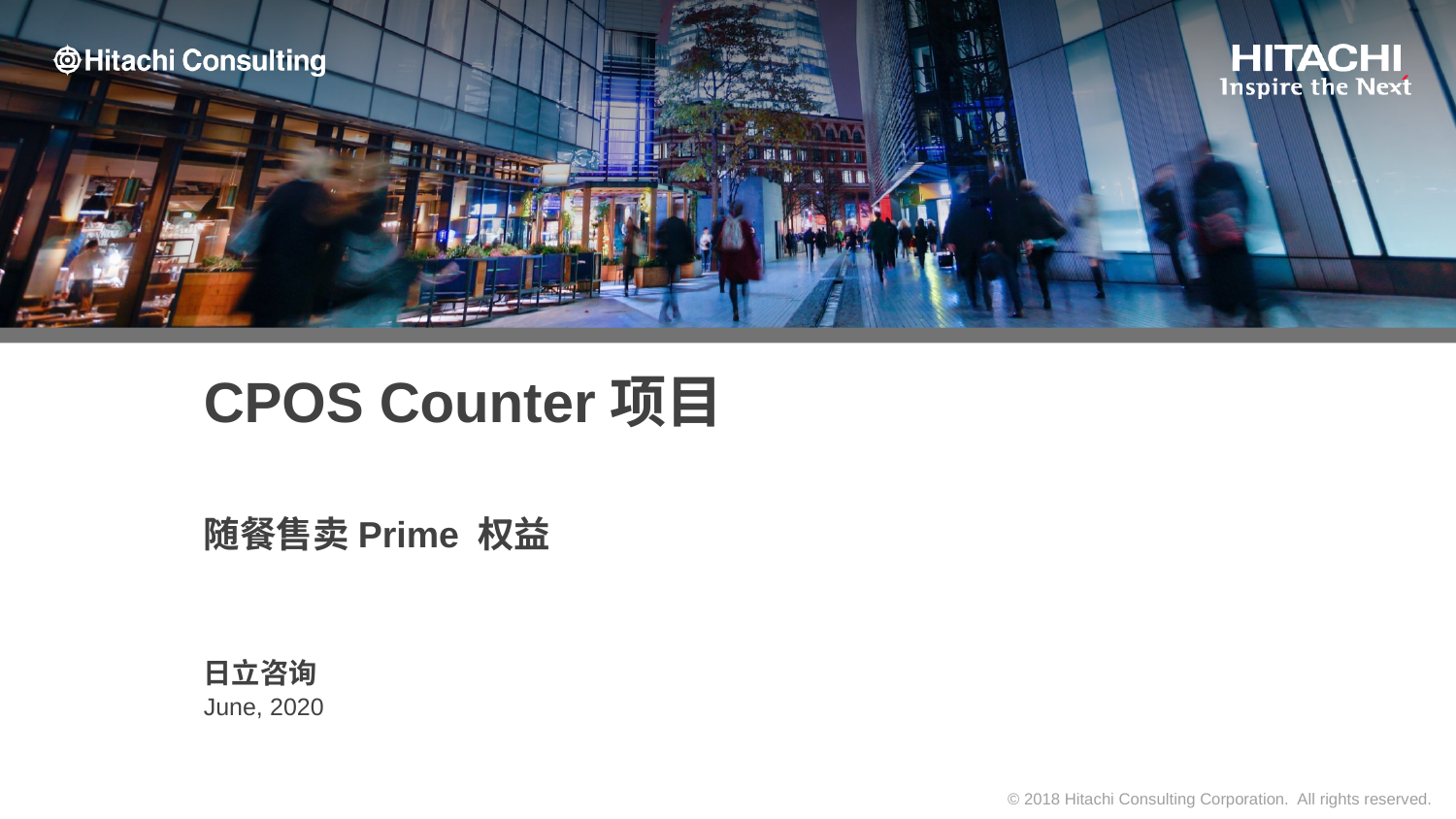

# CPOS Counter项目
随餐售卖Prime 权益
日立咨询
June, 2020